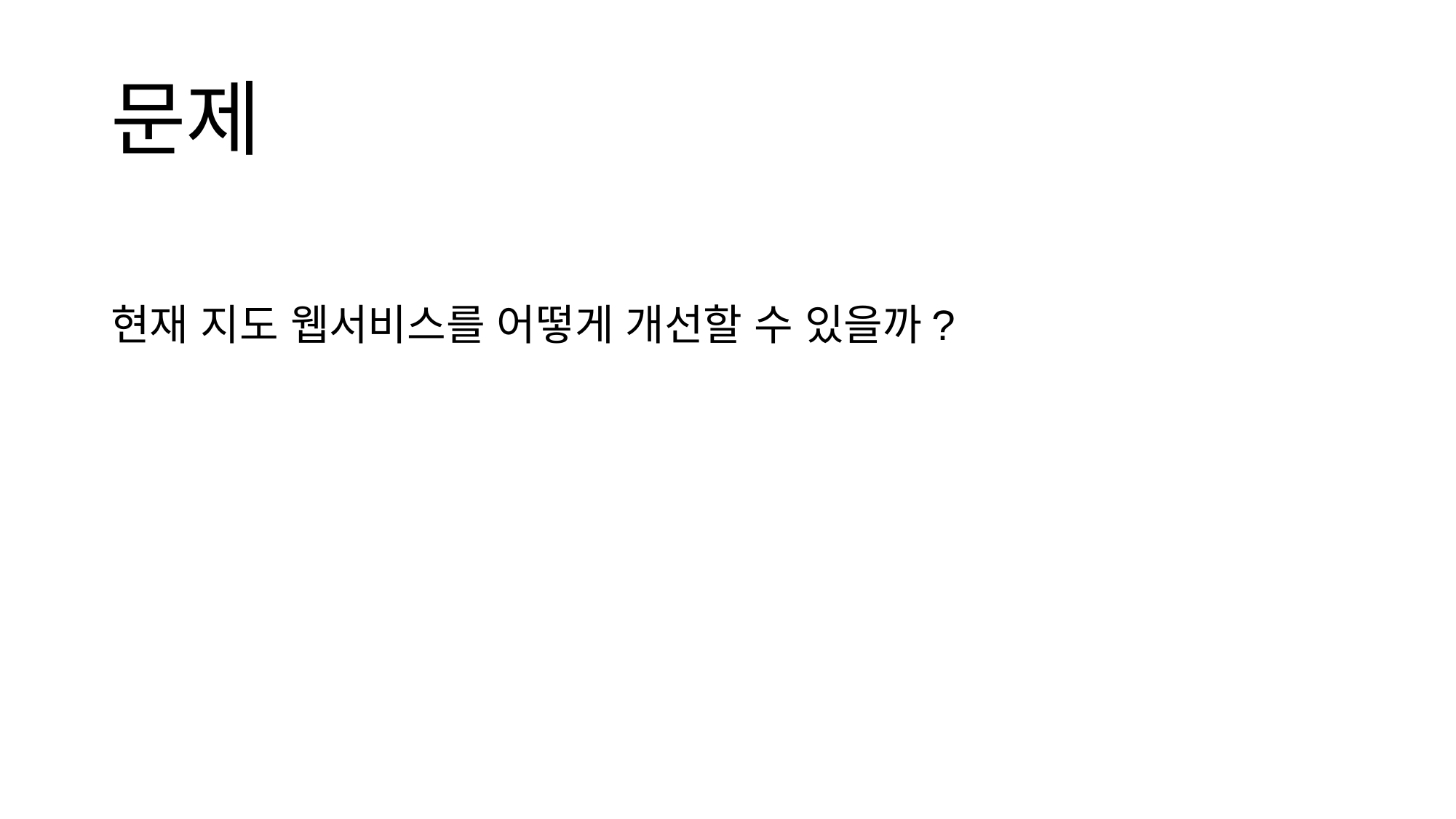

# 문제
현재 지도 웹서비스를 어떻게 개선할 수 있을까?